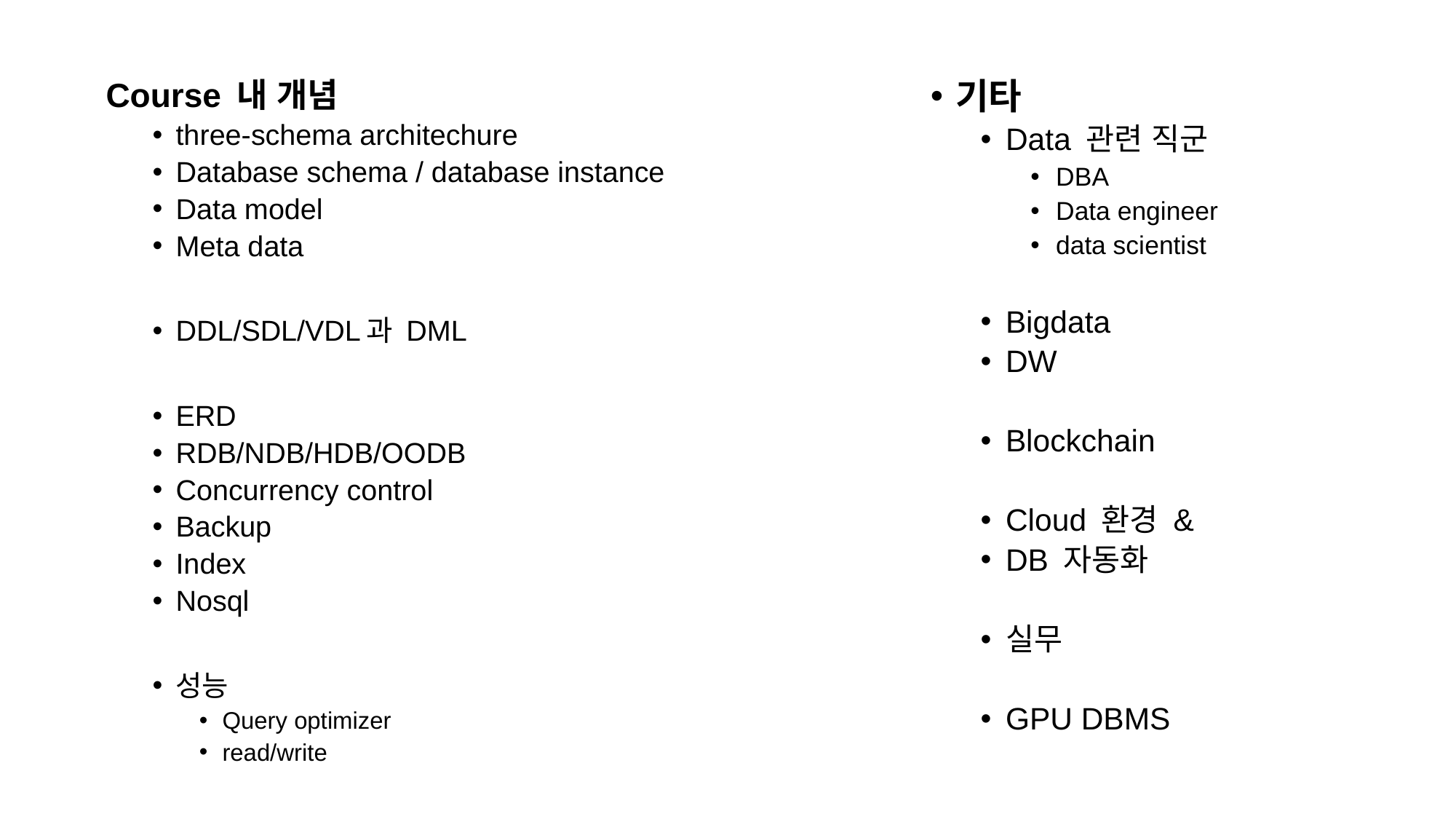

Course 내 개념
three-schema architechure
Database schema / database instance
Data model
Meta data

DDL/SDL/VDL과 DML

ERD
RDB/NDB/HDB/OODB
Concurrency control
Backup
Index
Nosql

성능
Query optimizer
read/write
기타
Data 관련 직군
DBA
Data engineer
data scientist

Bigdata
DW

Blockchain

Cloud 환경 &
DB 자동화

실무

GPU DBMS